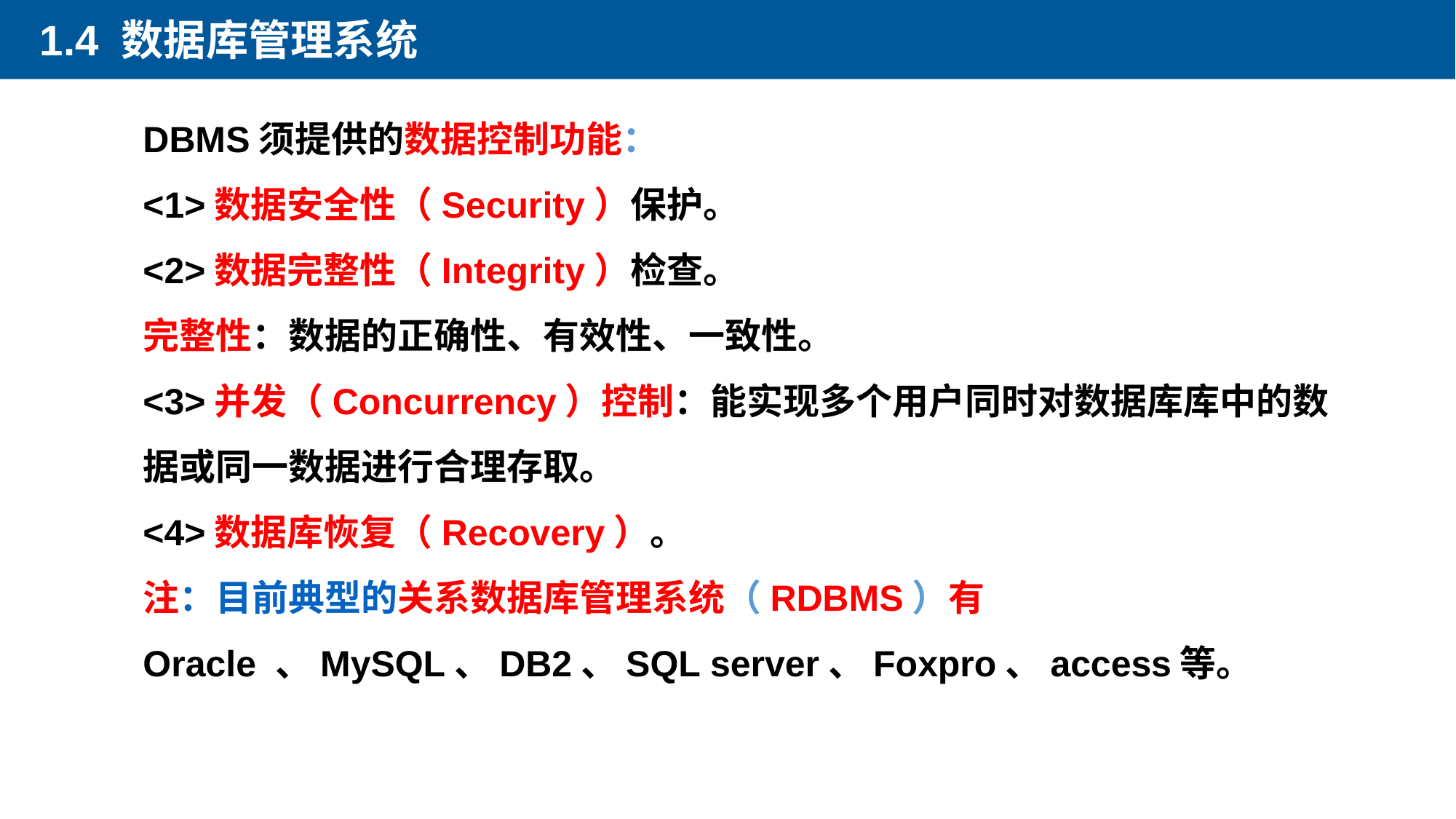

1.4 数据库管理系统
DBMS须提供的数据控制功能：
<1>数据安全性（Security）保护。
<2>数据完整性（Integrity）检查。
完整性：数据的正确性、有效性、一致性。
<3>并发（Concurrency）控制：能实现多个用户同时对数据库库中的数据或同一数据进行合理存取。
<4>数据库恢复（Recovery）。
注：目前典型的关系数据库管理系统（RDBMS）有
Oracle 、MySQL、DB2、SQL server、Foxpro、access等。